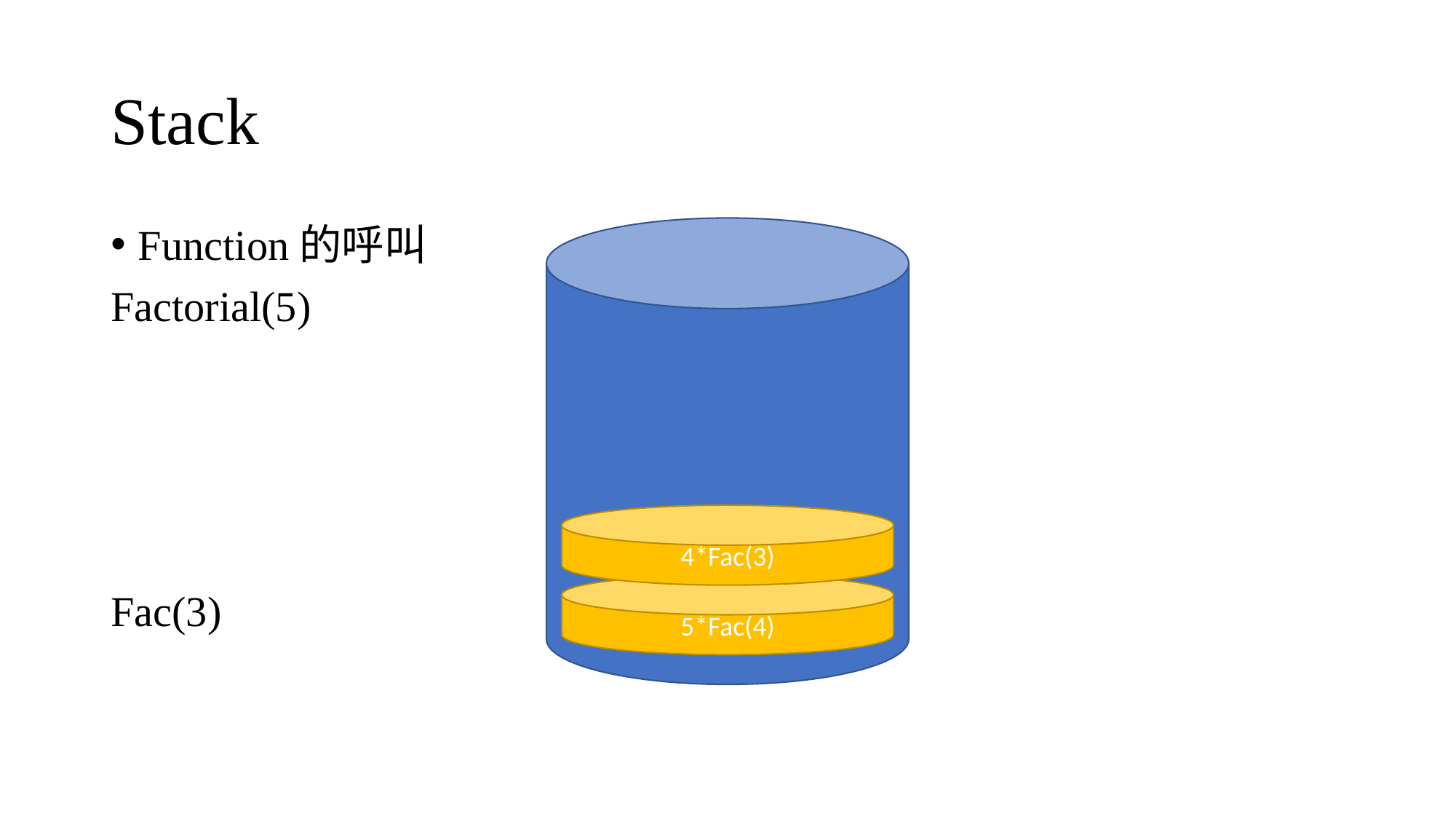

# Stack
Function的呼叫
Factorial(5)

Fac(3)

4*Fac(3)
5*Fac(4)